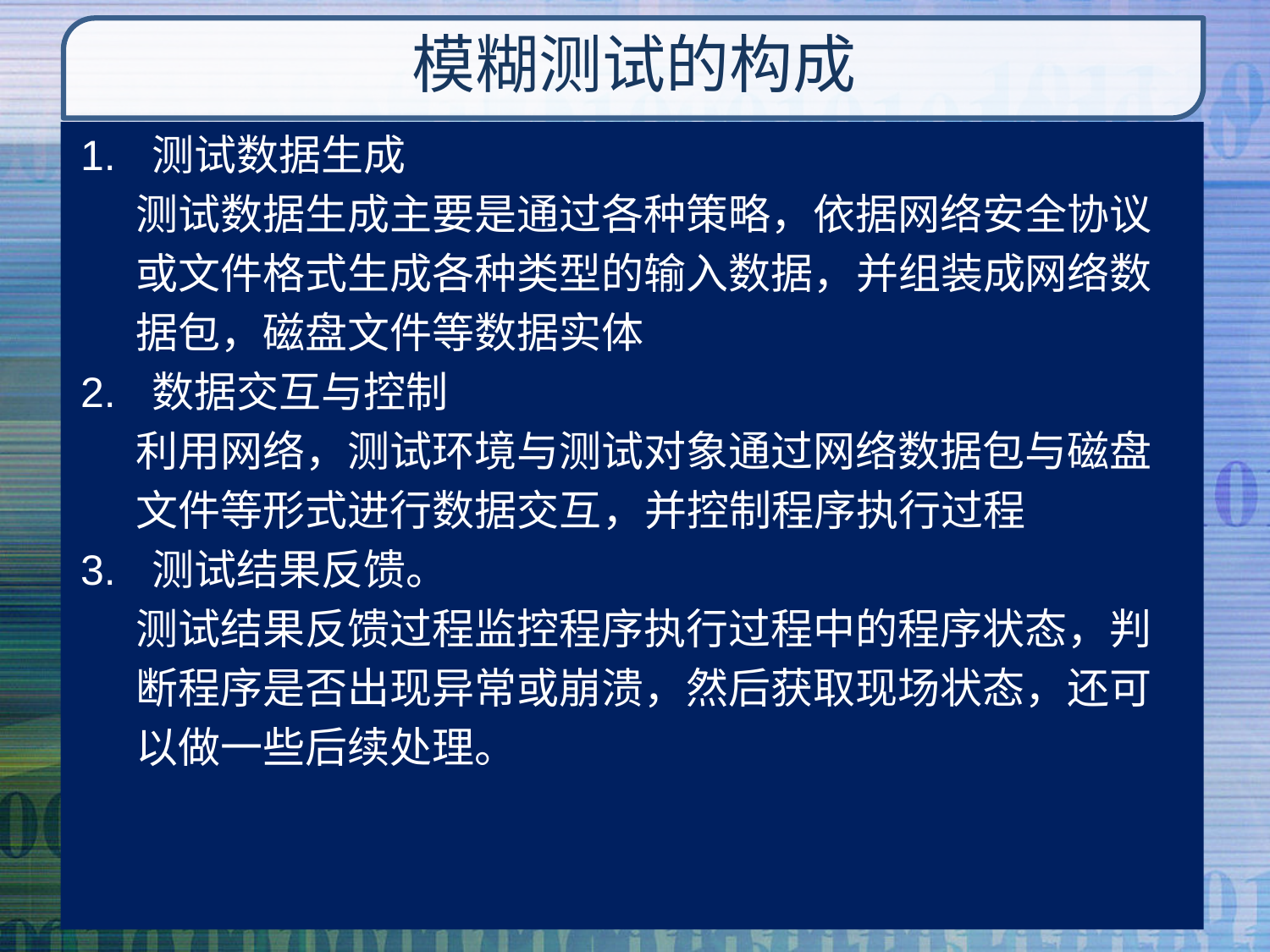

# 模糊测试的构成
测试数据生成
测试数据生成主要是通过各种策略，依据网络安全协议
或文件格式生成各种类型的输入数据，并组装成网络数
据包，磁盘文件等数据实体
数据交互与控制
利用网络，测试环境与测试对象通过网络数据包与磁盘
文件等形式进行数据交互，并控制程序执行过程
测试结果反馈。
测试结果反馈过程监控程序执行过程中的程序状态，判
断程序是否出现异常或崩溃，然后获取现场状态，还可
以做一些后续处理。